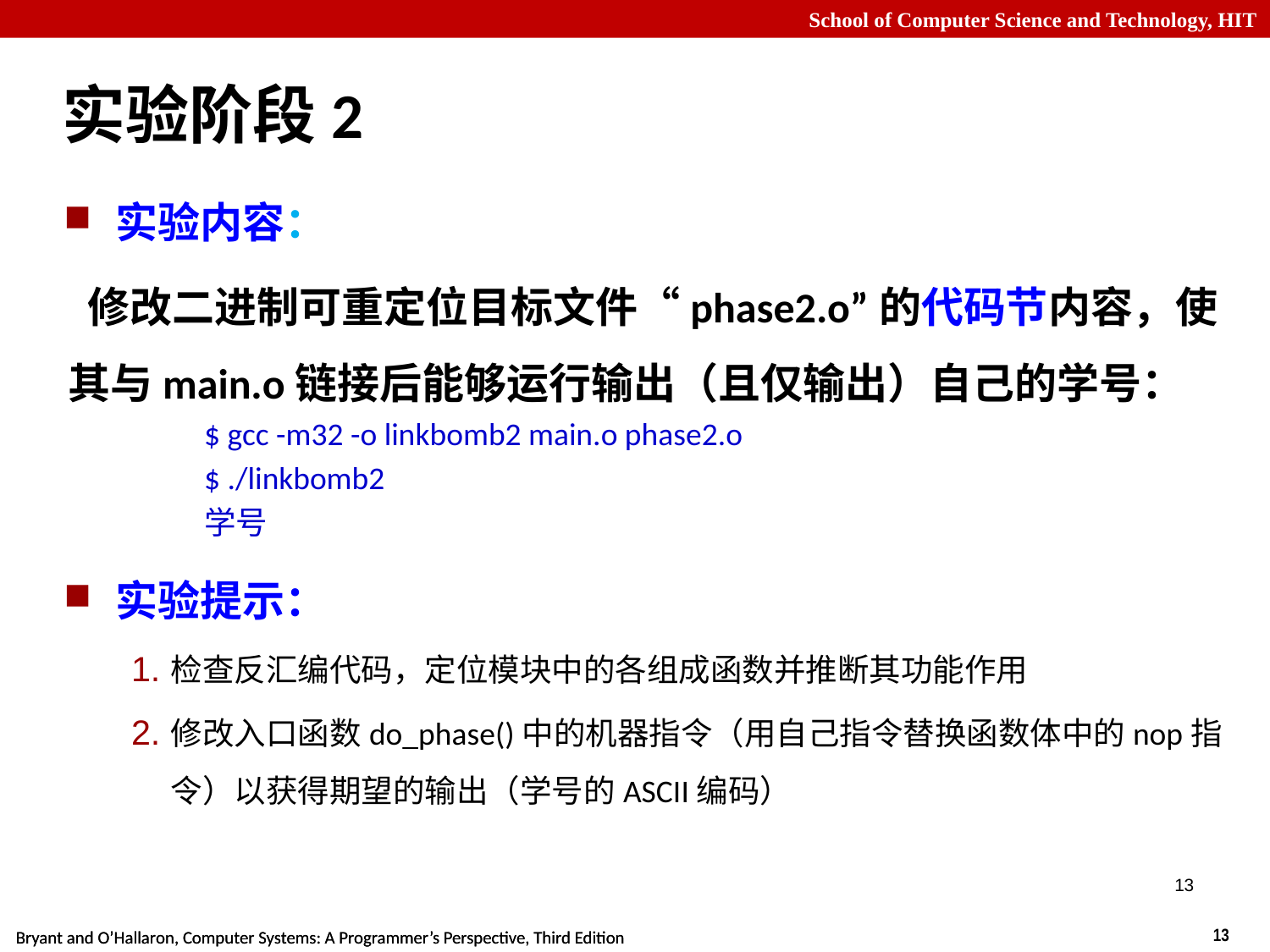

# 实验阶段2
实验内容：
 修改二进制可重定位目标文件“phase2.o”的代码节内容，使其与main.o链接后能够运行输出（且仅输出）自己的学号：
$ gcc -m32 -o linkbomb2 main.o phase2.o
$ ./linkbomb2
学号
实验提示：
检查反汇编代码，定位模块中的各组成函数并推断其功能作用
修改入口函数do_phase()中的机器指令（用自己指令替换函数体中的nop指令）以获得期望的输出（学号的ASCII编码）

13